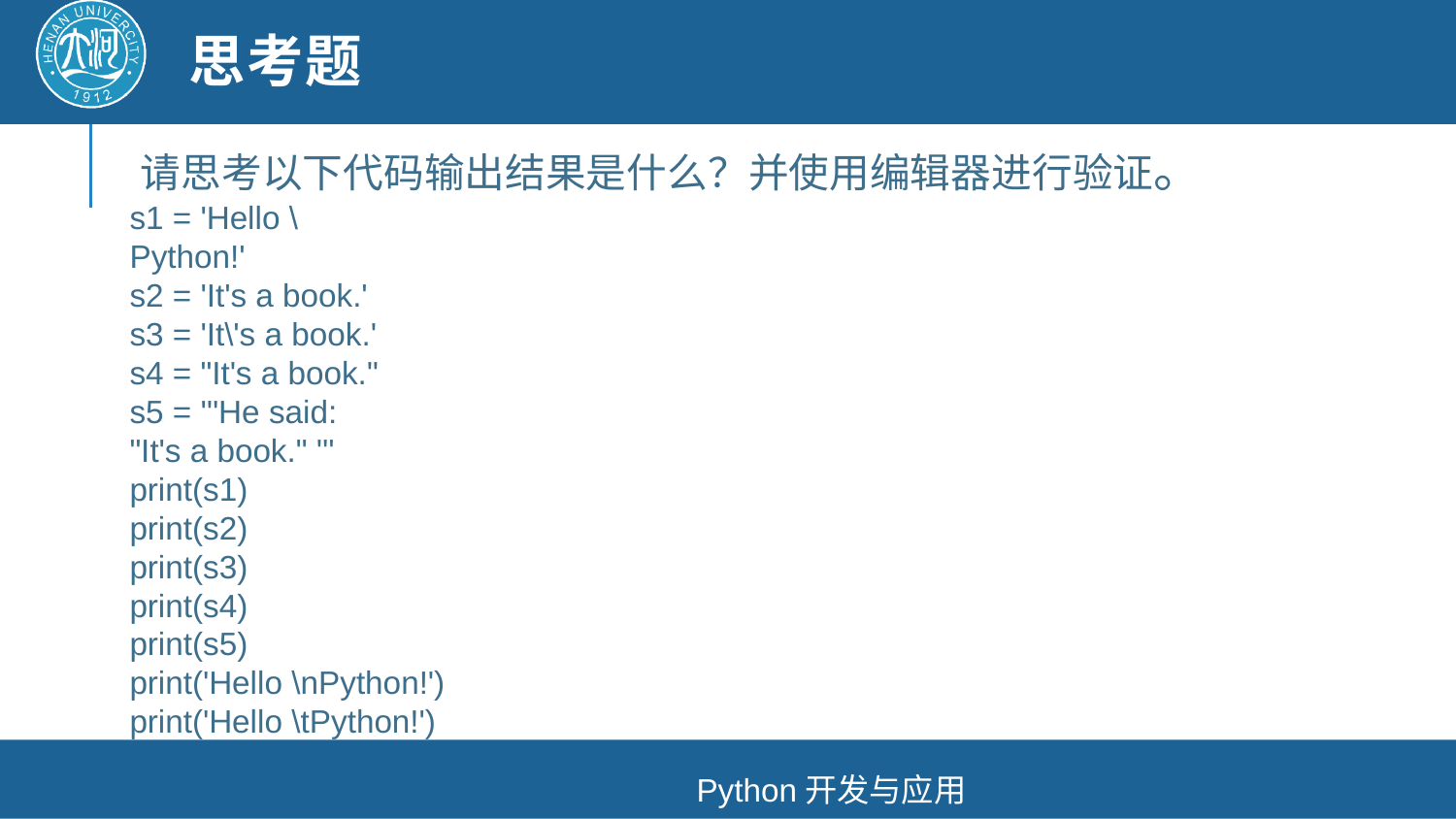

# 思考题
请思考以下代码输出结果是什么？并使用编辑器进行验证。
s1 = 'Hello \
Python!'
s2 = 'It's a book.'
s3 = 'It\'s a book.'
s4 = "It's a book."
s5 = '''He said:
"It's a book." '''
print(s1)
print(s2)
print(s3)
print(s4)
print(s5)
print('Hello \nPython!')
print('Hello \tPython!')

Python开发与应用
27